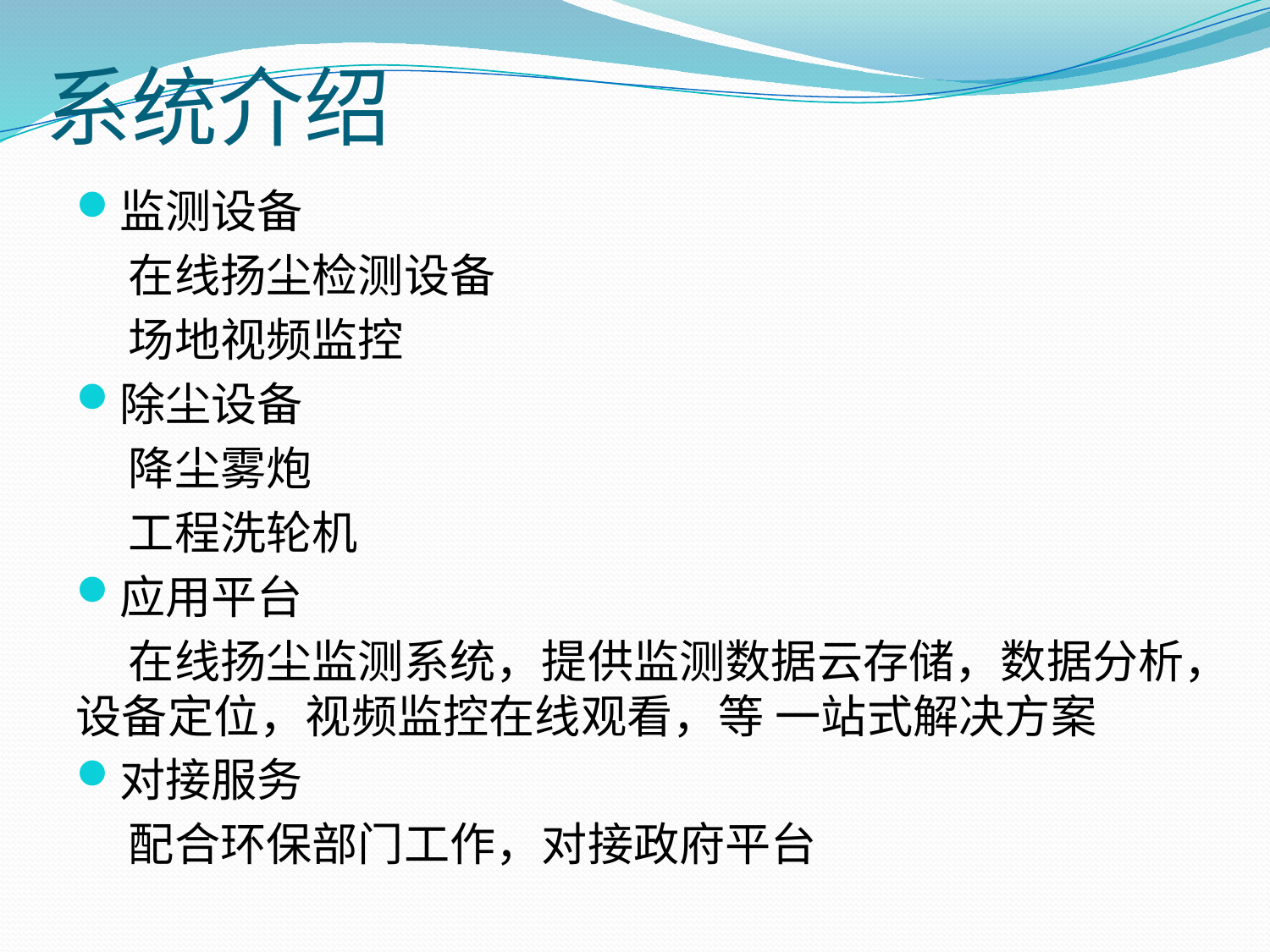

# 系统介绍
监测设备
    在线扬尘检测设备
    场地视频监控
除尘设备
    降尘雾炮
    工程洗轮机
应用平台
    在线扬尘监测系统，提供监测数据云存储，数据分析，设备定位，视频监控在线观看，等 一站式解决方案
对接服务
    配合环保部门工作，对接政府平台